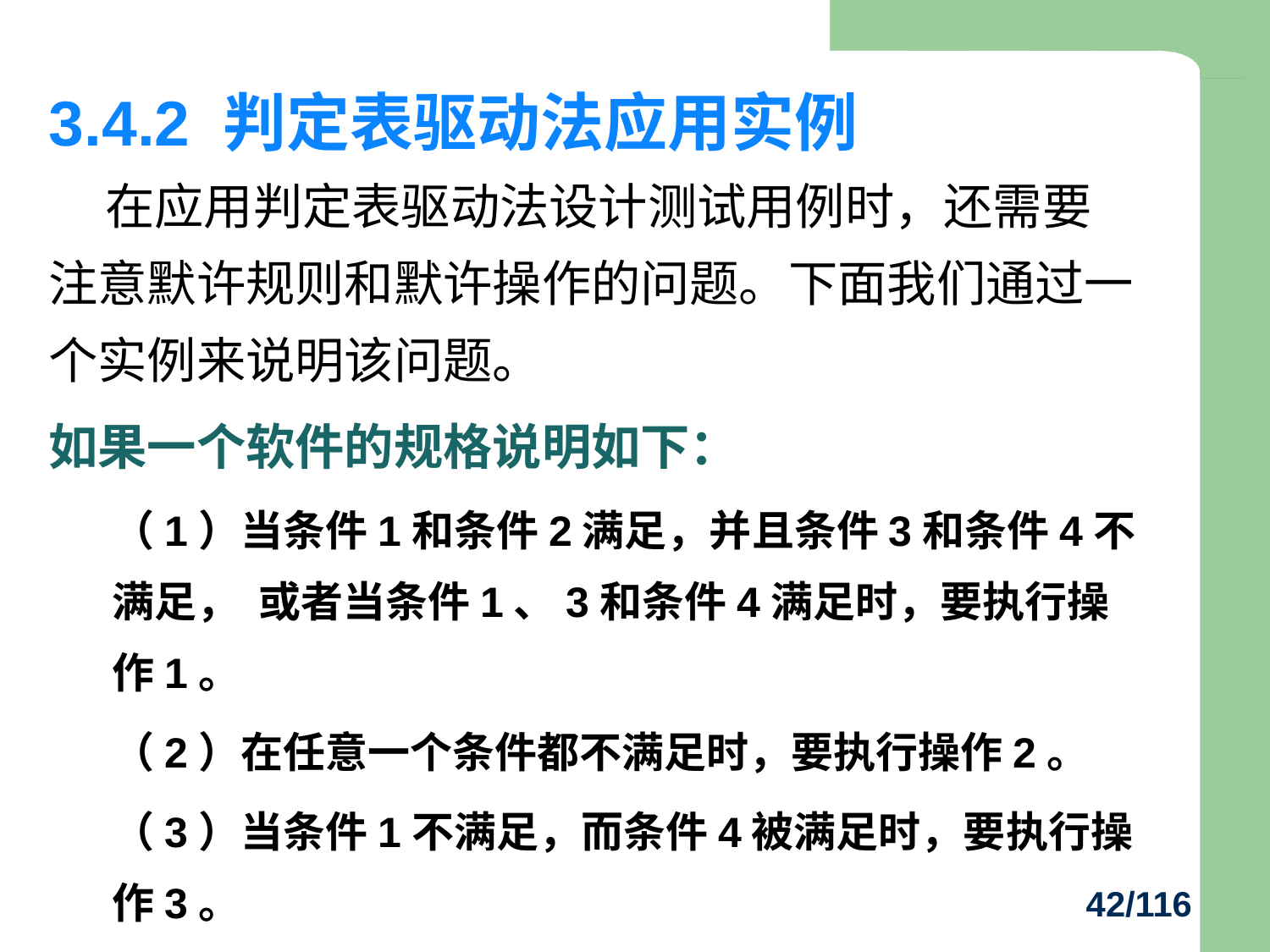

# 3.4.2 判定表驱动法应用实例
    在应用判定表驱动法设计测试用例时，还需要注意默许规则和默许操作的问题。下面我们通过一个实例来说明该问题。
如果一个软件的规格说明如下：
（1）当条件1和条件2满足，并且条件3和条件4不满足，  或者当条件1、3和条件4满足时，要执行操作1。
（2）在任意一个条件都不满足时，要执行操作2。
（3）当条件1不满足，而条件4被满足时，要执行操作3。

42/116